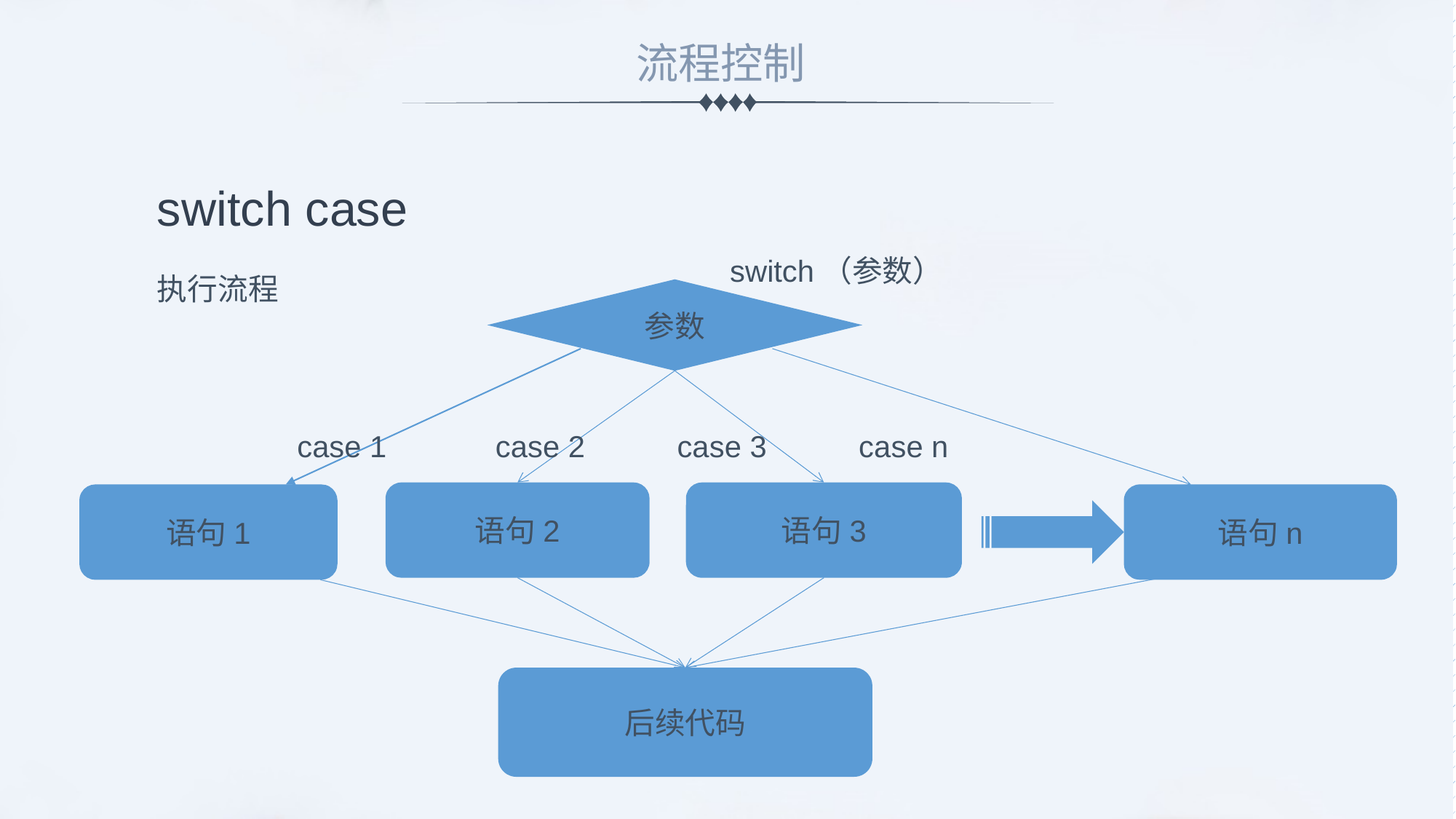

switch case
switch（参数）
执行流程
参数
case 1             case 2           case 3           case n
语句2
语句3
语句1
语句n

后续代码